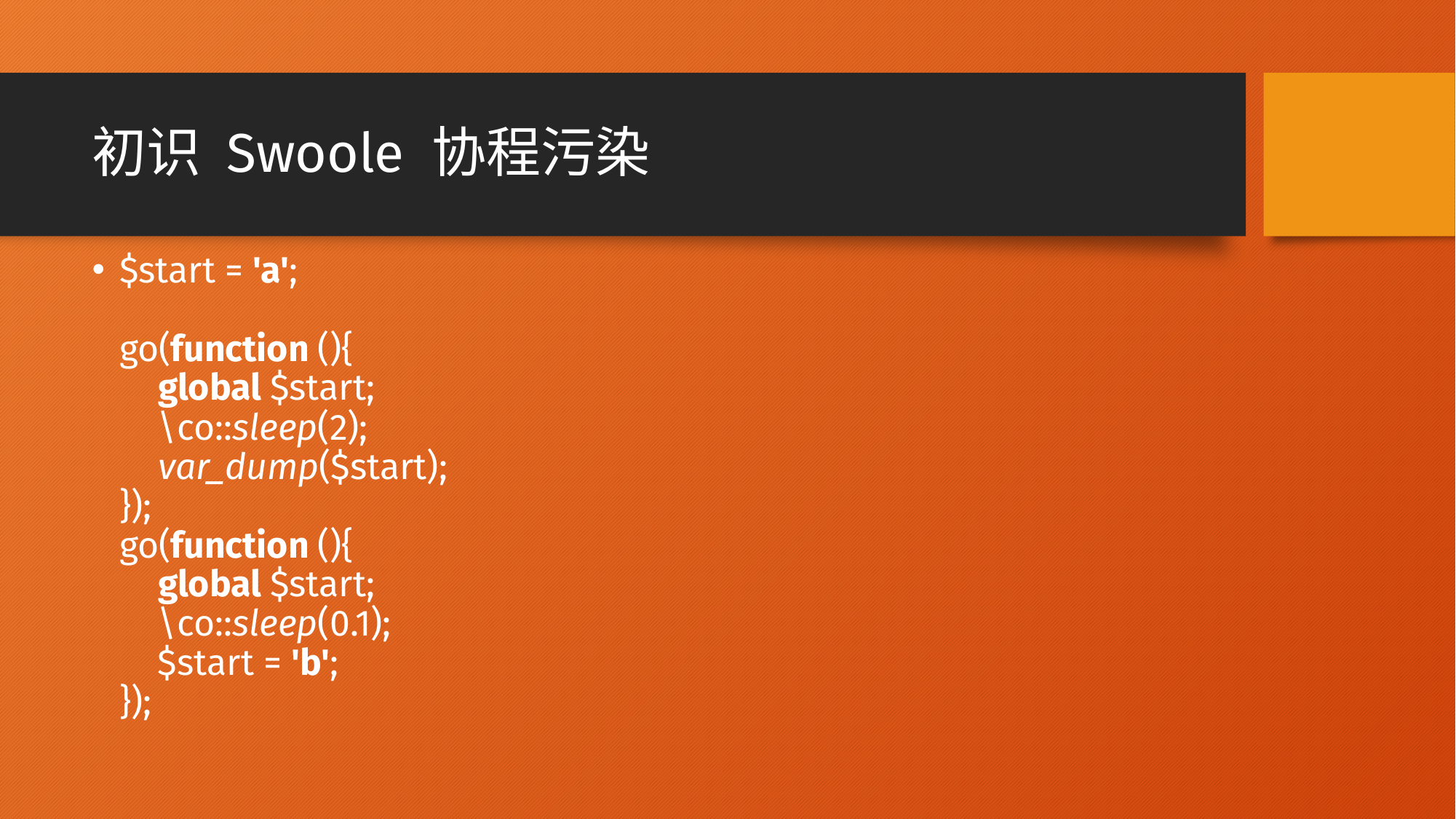

# 初识 Swoole 协程污染
$start = 'a';
go(function (){
    global $start;
    \co::sleep(2);
    var_dump($start);
});
go(function (){
    global $start;
    \co::sleep(0.1);
    $start = 'b';
});